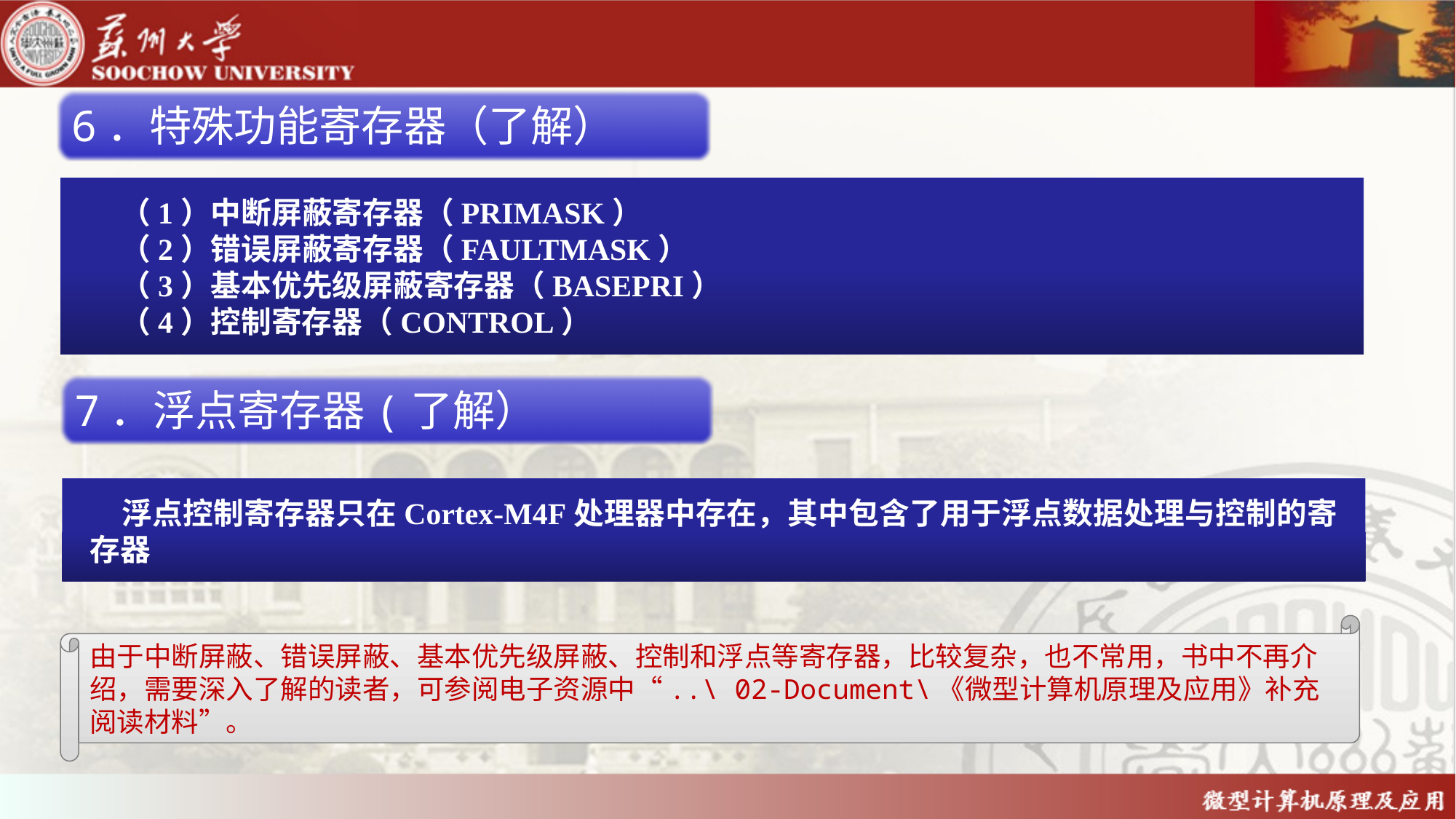

6．特殊功能寄存器（了解）
（1）中断屏蔽寄存器（PRIMASK）
（2）错误屏蔽寄存器（FAULTMASK）
（3）基本优先级屏蔽寄存器（BASEPRI）
（4）控制寄存器（CONTROL）
7．浮点寄存器(了解）
浮点控制寄存器只在Cortex-M4F处理器中存在，其中包含了用于浮点数据处理与控制的寄存器
由于中断屏蔽、错误屏蔽、基本优先级屏蔽、控制和浮点等寄存器，比较复杂，也不常用，书中不再介绍，需要深入了解的读者，可参阅电子资源中“..\ 02-Document\《微型计算机原理及应用》补充阅读材料”。